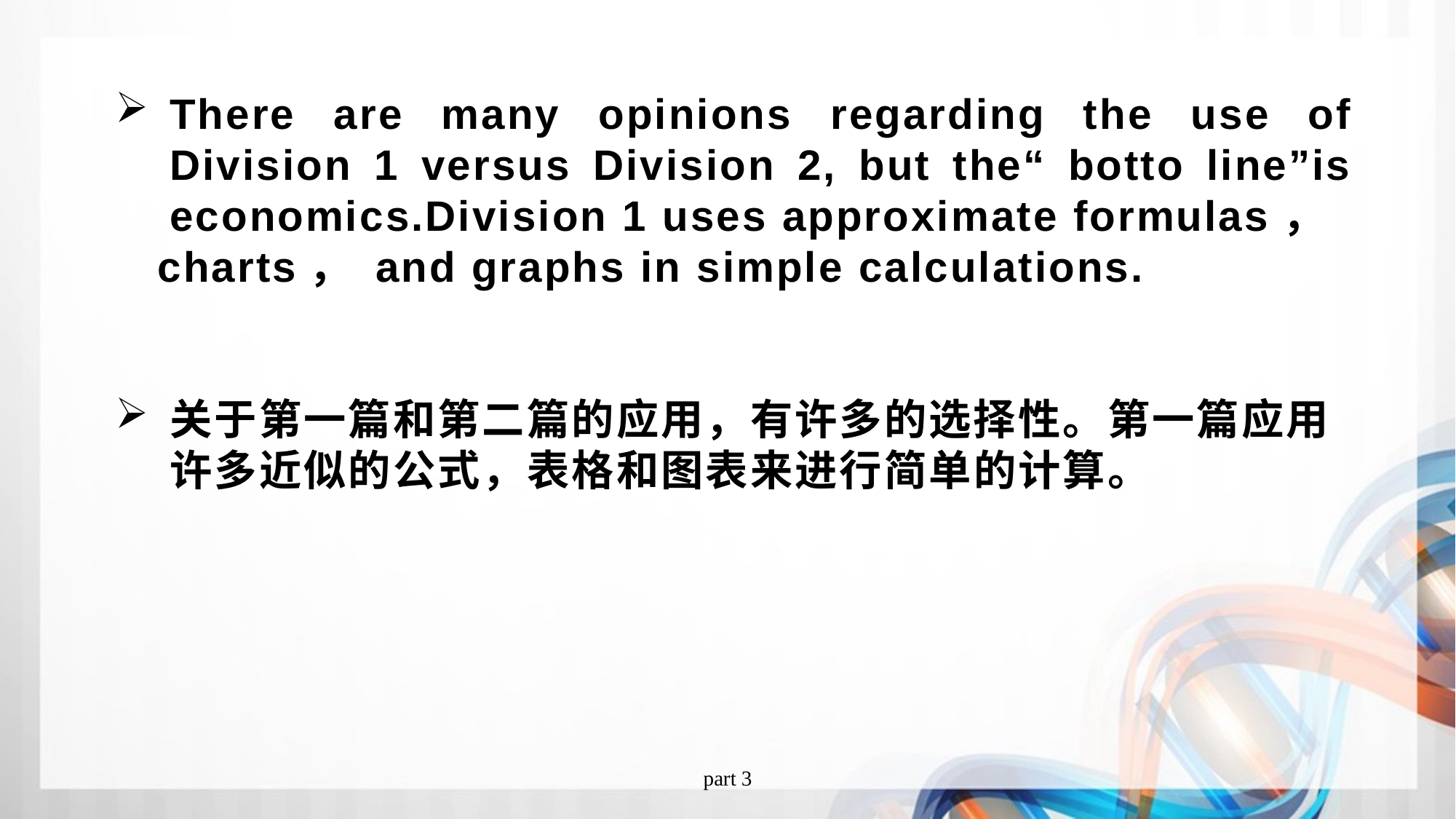

There are many opinions regarding the use of Division 1 versus Division 2, but the“ botto line”is economics.Division 1 uses approximate formulas，
   charts， and graphs in simple calculations.

关于第一篇和第二篇的应用，有许多的选择性。第一篇应用许多近似的公式，表格和图表来进行简单的计算。

part 3